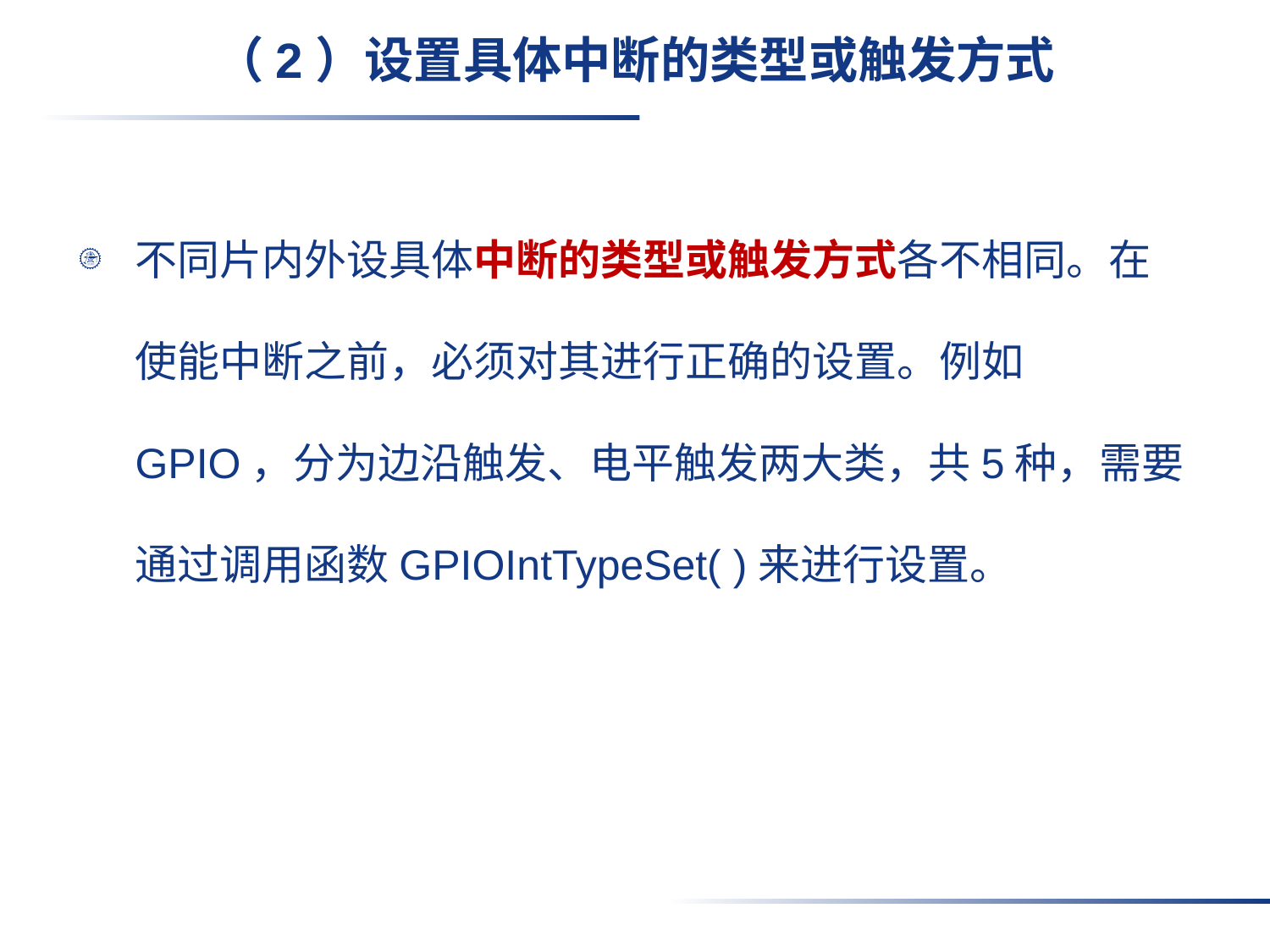

# （2）设置具体中断的类型或触发方式
不同片内外设具体中断的类型或触发方式各不相同。在使能中断之前，必须对其进行正确的设置。例如GPIO，分为边沿触发、电平触发两大类，共5种，需要通过调用函数GPIOIntTypeSet( )来进行设置。